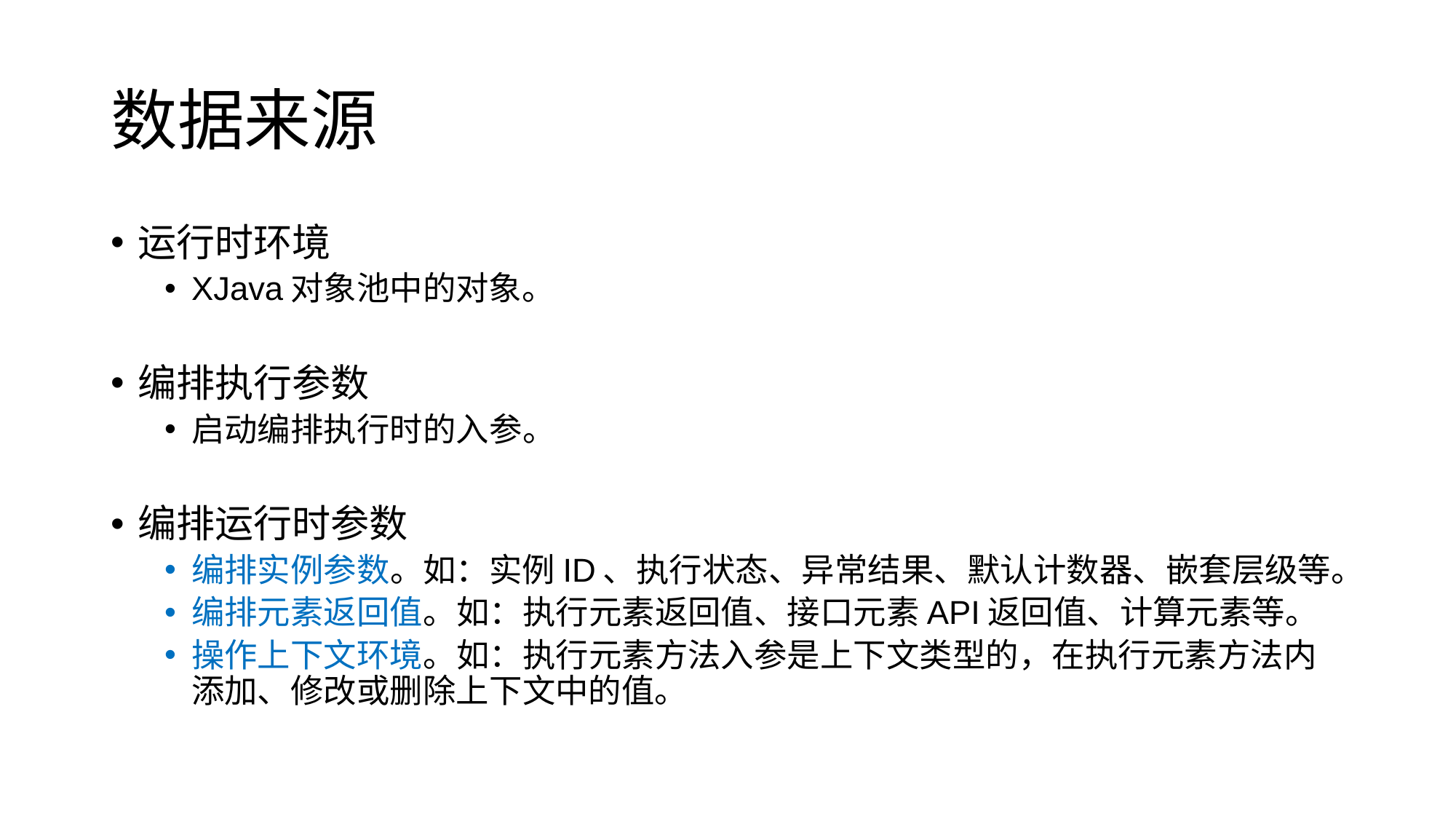

# 数据来源
运行时环境
XJava对象池中的对象。

编排执行参数
启动编排执行时的入参。

编排运行时参数
编排实例参数。如：实例ID、执行状态、异常结果、默认计数器、嵌套层级等。
编排元素返回值。如：执行元素返回值、接口元素API返回值、计算元素等。
操作上下文环境。如：执行元素方法入参是上下文类型的，在执行元素方法内添加、修改或删除上下文中的值。